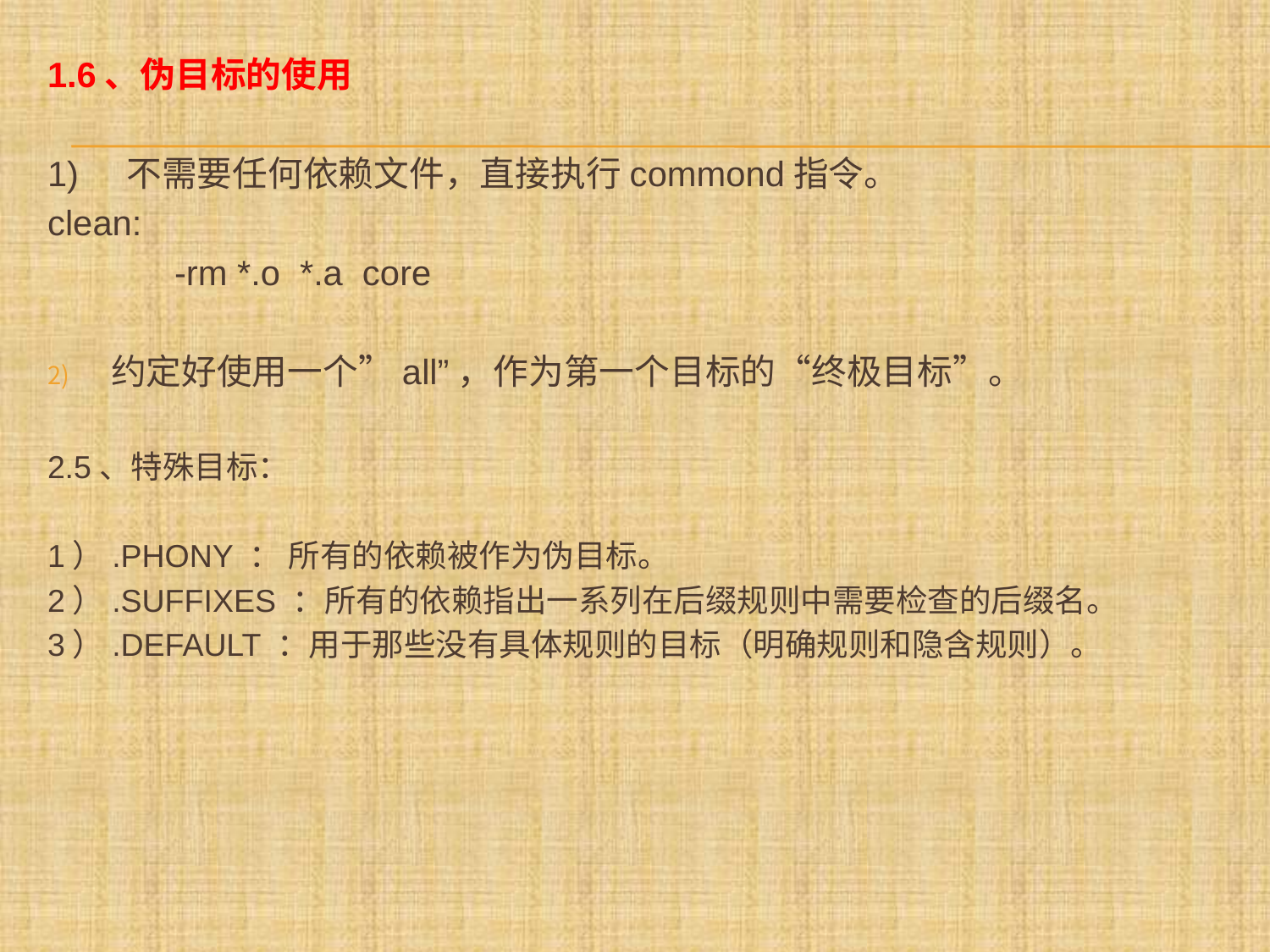

1.6、伪目标的使用

1)    不需要任何依赖文件，直接执行commond指令。
clean:
	-rm *.o  *.a  core

约定好使用一个”all”，作为第一个目标的“终极目标”。

2.5、特殊目标：

1）.PHONY ： 所有的依赖被作为伪目标。
2）.SUFFIXES ：所有的依赖指出一系列在后缀规则中需要检查的后缀名。
3）.DEFAULT ：用于那些没有具体规则的目标（明确规则和隐含规则）。